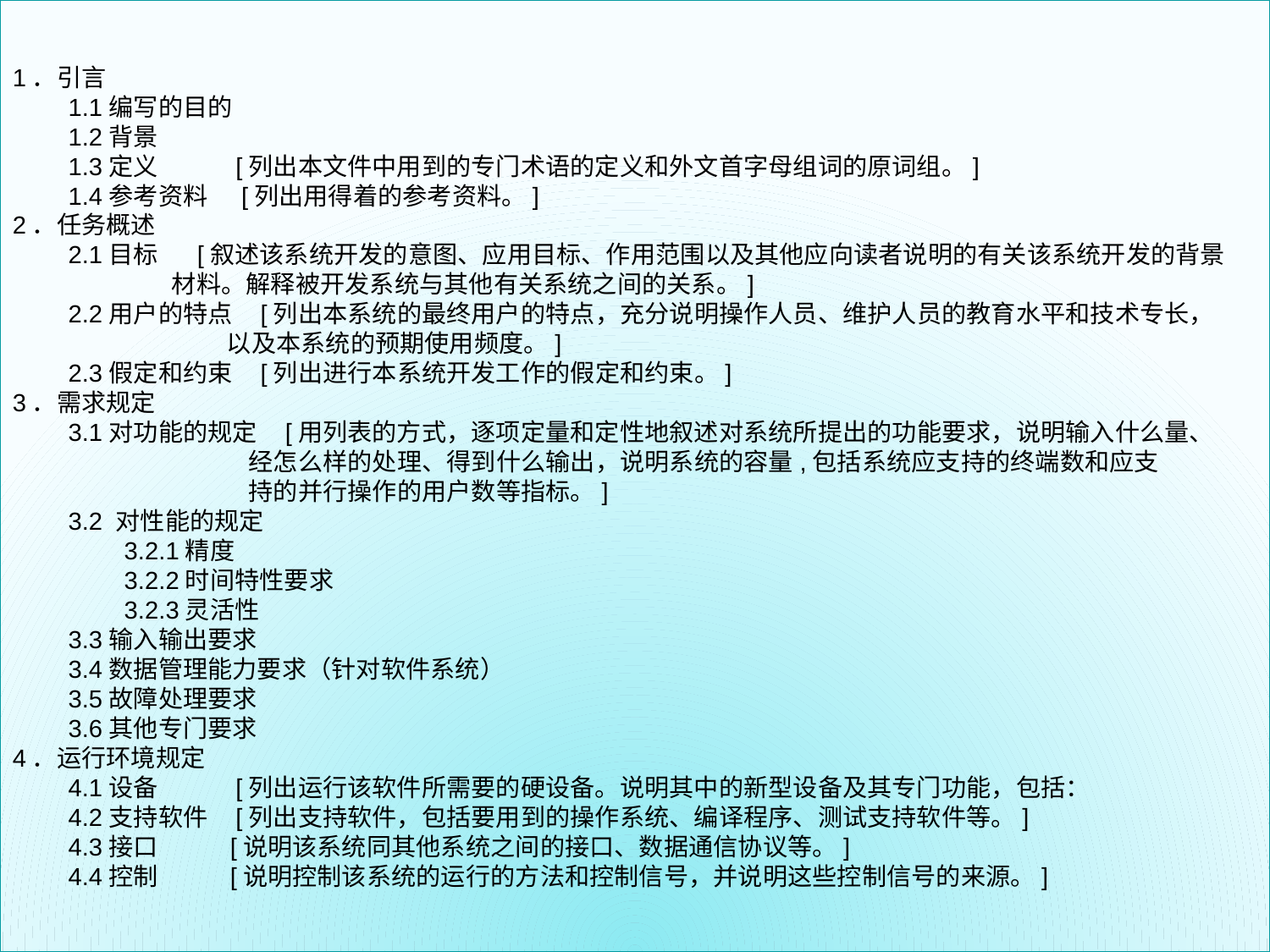

1．引言
        1.1编写的目的
        1.2背景
        1.3定义             [列出本文件中用到的专门术语的定义和外文首字母组词的原词组。]
        1.4参考资料     [列出用得着的参考资料。]
2．任务概述
        2.1目标      [叙述该系统开发的意图、应用目标、作用范围以及其他应向读者说明的有关该系统开发的背景
                             材料。解释被开发系统与其他有关系统之间的关系。]
        2.2用户的特点    [列出本系统的最终用户的特点，充分说明操作人员、维护人员的教育水平和技术专长，
                                       以及本系统的预期使用频度。]
        2.3假定和约束    [列出进行本系统开发工作的假定和约束。]
3．需求规定
        3.1对功能的规定    [用列表的方式，逐项定量和定性地叙述对系统所提出的功能要求，说明输入什么量、
                                           经怎么样的处理、得到什么输出，说明系统的容量,包括系统应支持的终端数和应支
                                           持的并行操作的用户数等指标。]
        3.2 对性能的规定
                3.2.1精度
                3.2.2时间特性要求
                3.2.3灵活性
        3.3输入输出要求
        3.4数据管理能力要求（针对软件系统）
        3.5故障处理要求
        3.6其他专门要求
4．运行环境规定
        4.1设备             [列出运行该软件所需要的硬设备。说明其中的新型设备及其专门功能，包括：
        4.2支持软件    [列出支持软件，包括要用到的操作系统、编译程序、测试支持软件等。]
        4.3接口            [说明该系统同其他系统之间的接口、数据通信协议等。]
        4.4控制            [说明控制该系统的运行的方法和控制信号，并说明这些控制信号的来源。]